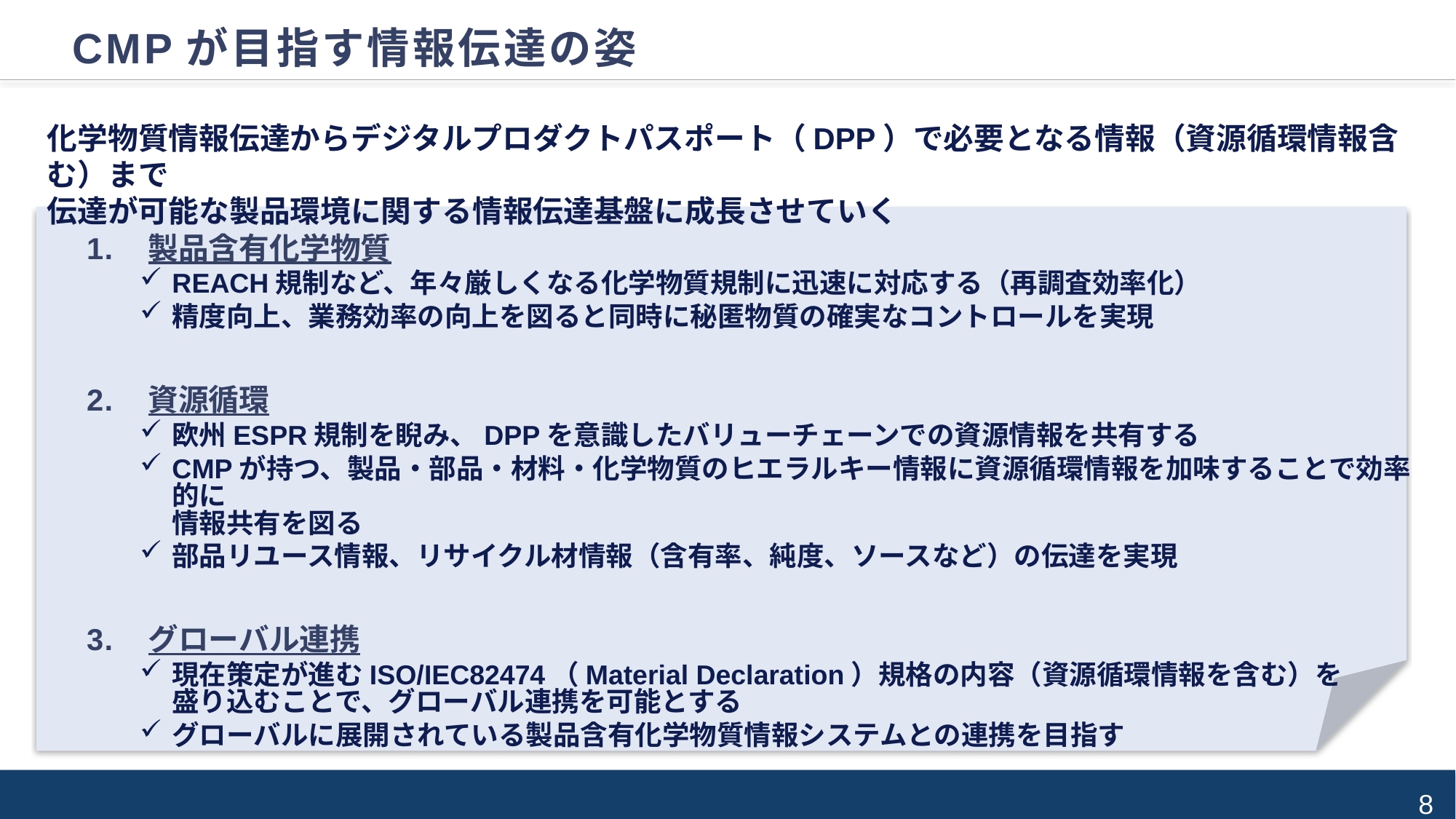

# CMPが目指す情報伝達の姿
化学物質情報伝達からデジタルプロダクトパスポート（DPP）で必要となる情報（資源循環情報含む）まで
伝達が可能な製品環境に関する情報伝達基盤に成長させていく

製品含有化学物質
REACH規制など、年々厳しくなる化学物質規制に迅速に対応する（再調査効率化）
精度向上、業務効率の向上を図ると同時に秘匿物質の確実なコントロールを実現

資源循環
欧州ESPR規制を睨み、DPPを意識したバリューチェーンでの資源情報を共有する
CMPが持つ、製品・部品・材料・化学物質のヒエラルキー情報に資源循環情報を加味することで効率的に
情報共有を図る
部品リユース情報、リサイクル材情報（含有率、純度、ソースなど）の伝達を実現

グローバル連携
現在策定が進むISO/IEC82474（Material Declaration）規格の内容（資源循環情報を含む）を
盛り込むことで、グローバル連携を可能とする
グローバルに展開されている製品含有化学物質情報システムとの連携を目指す